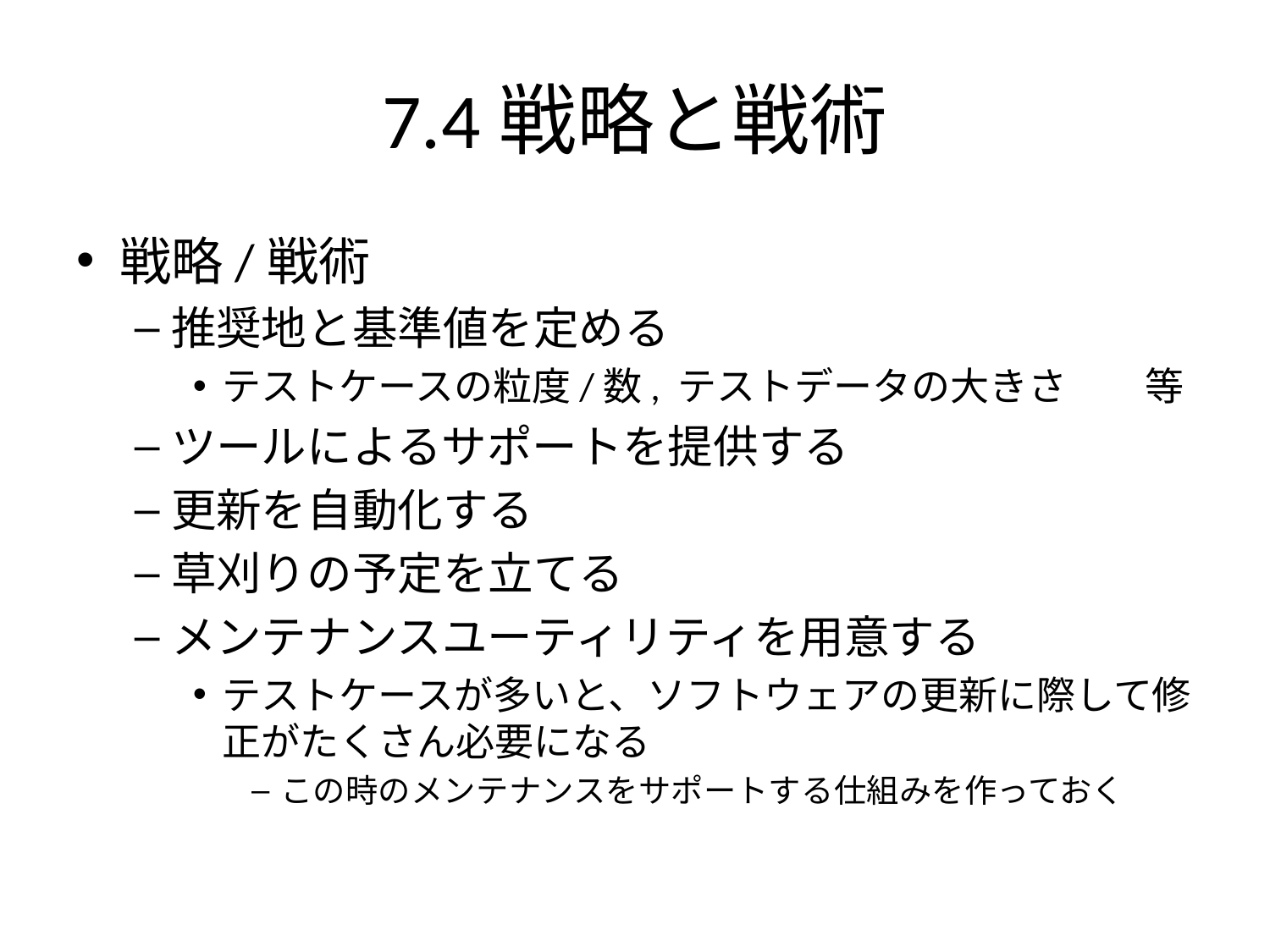

# 7.4戦略と戦術
戦略/戦術
推奨地と基準値を定める
テストケースの粒度/数, テストデータの大きさ　　等
ツールによるサポートを提供する
更新を自動化する
草刈りの予定を立てる
メンテナンスユーティリティを用意する
テストケースが多いと、ソフトウェアの更新に際して修正がたくさん必要になる
この時のメンテナンスをサポートする仕組みを作っておく